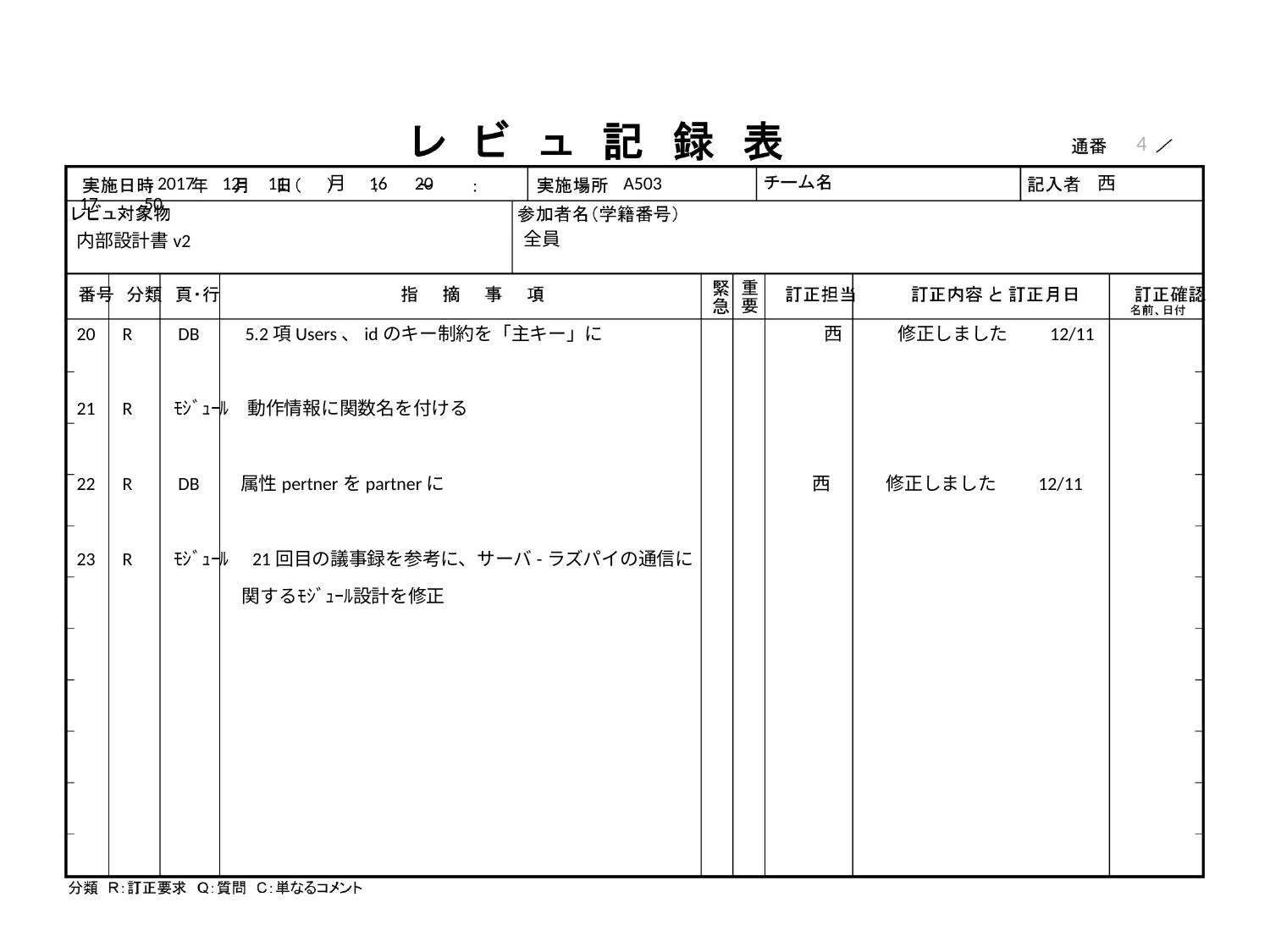

4
　　　　2017　12　11　　月　16　20　　17　　50

西
A503
全員
内部設計書v2
20　R　　DB　　5.2項Users、idのキー制約を「主キー」に　　　　　　　　　　　　西　　　修正しました　　12/11

21　R　　ﾓｼﾞｭｰﾙ　動作情報に関数名を付ける

22　R　　DB　　属性pertnerをpartnerに　　　　　　　　　　　　　　　　　　　　西　　　修正しました　　12/11

23　R　　ﾓｼﾞｭｰﾙ　21回目の議事録を参考に、サーバ-ラズパイの通信に
　　　　　　　　　関するﾓｼﾞｭｰﾙ設計を修正